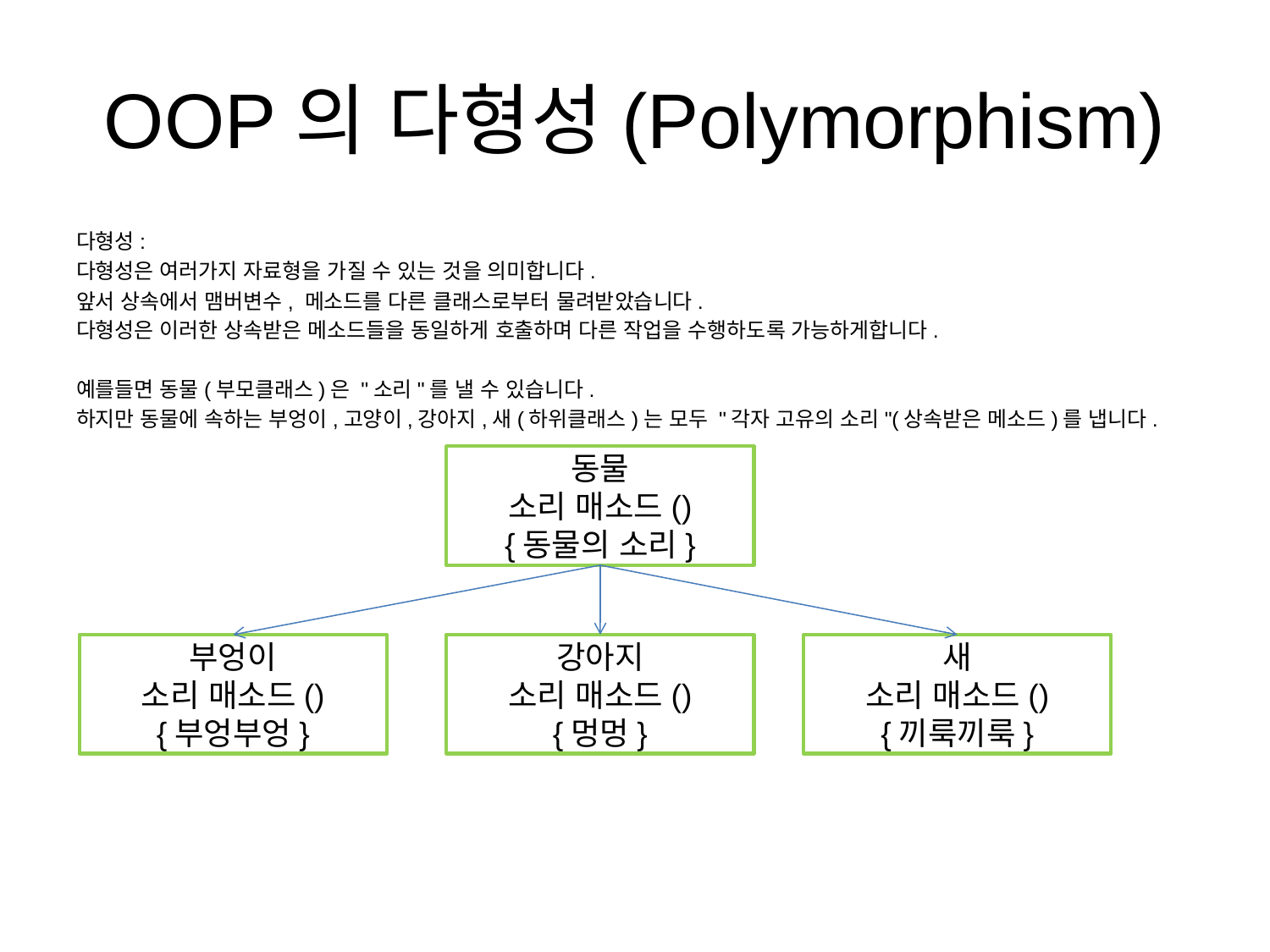

# OOP의 다형성(Polymorphism)
다형성:
다형성은 여러가지 자료형을 가질 수 있는 것을 의미합니다.
앞서 상속에서 맴버변수, 메소드를 다른 클래스로부터 물려받았습니다.
다형성은 이러한 상속받은 메소드들을 동일하게 호출하며 다른 작업을 수행하도록 가능하게합니다.

예를들면 동물(부모클래스)은 "소리"를 낼 수 있습니다.
하지만 동물에 속하는 부엉이,고양이,강아지,새(하위클래스)는 모두 "각자 고유의 소리"(상속받은 메소드)를 냅니다.
동물
소리 매소드()
{동물의 소리}
부엉이
소리 매소드()
{부엉부엉}
강아지
소리 매소드()
{멍멍}
새
소리 매소드()
{끼룩끼룩}